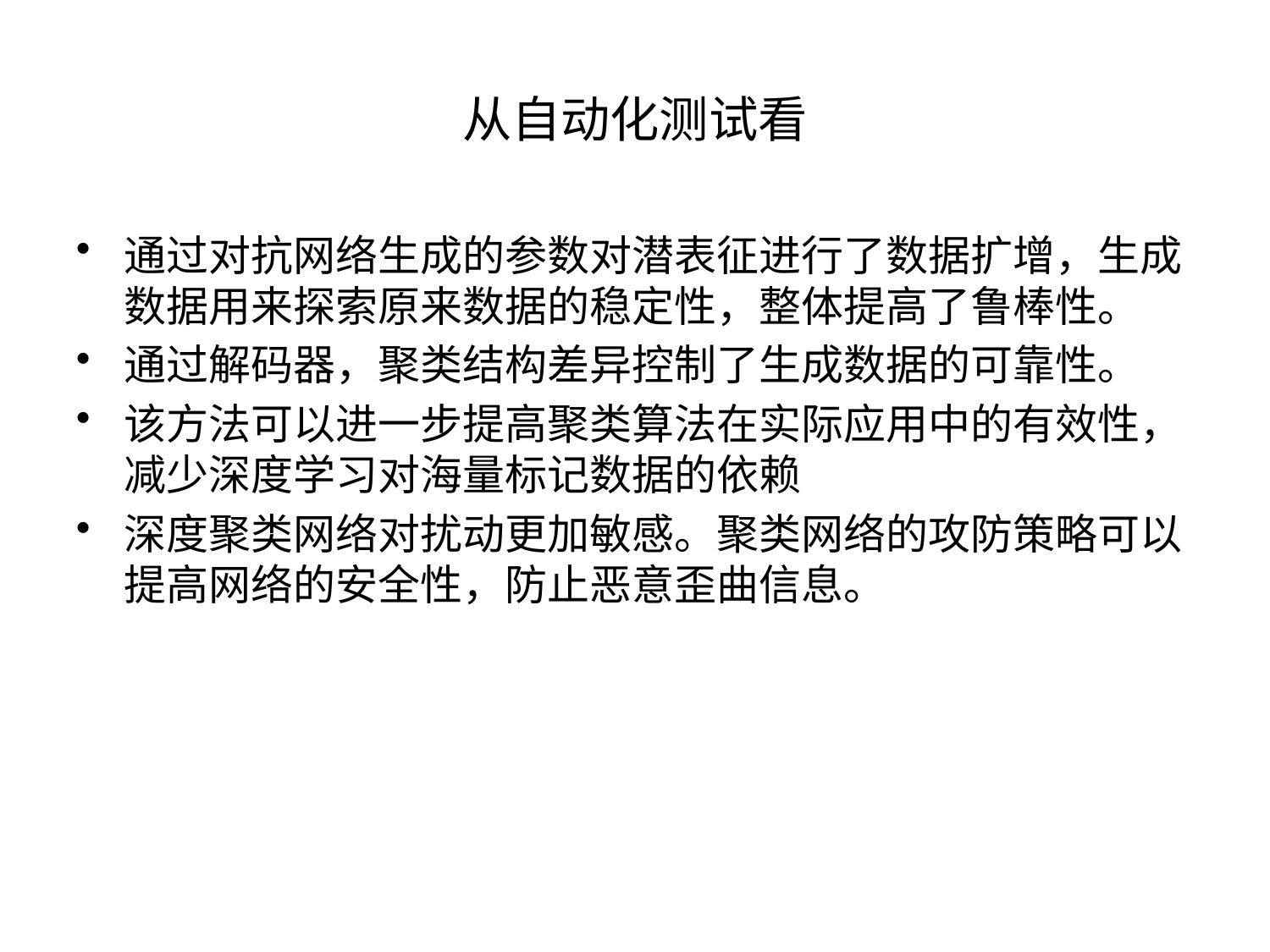

# 从自动化测试看
通过对抗网络生成的参数对潜表征进行了数据扩增，生成数据用来探索原来数据的稳定性，整体提高了鲁棒性。
通过解码器，聚类结构差异控制了生成数据的可靠性。
该方法可以进一步提高聚类算法在实际应用中的有效性，减少深度学习对海量标记数据的依赖
深度聚类网络对扰动更加敏感。聚类网络的攻防策略可以提高网络的安全性，防止恶意歪曲信息。